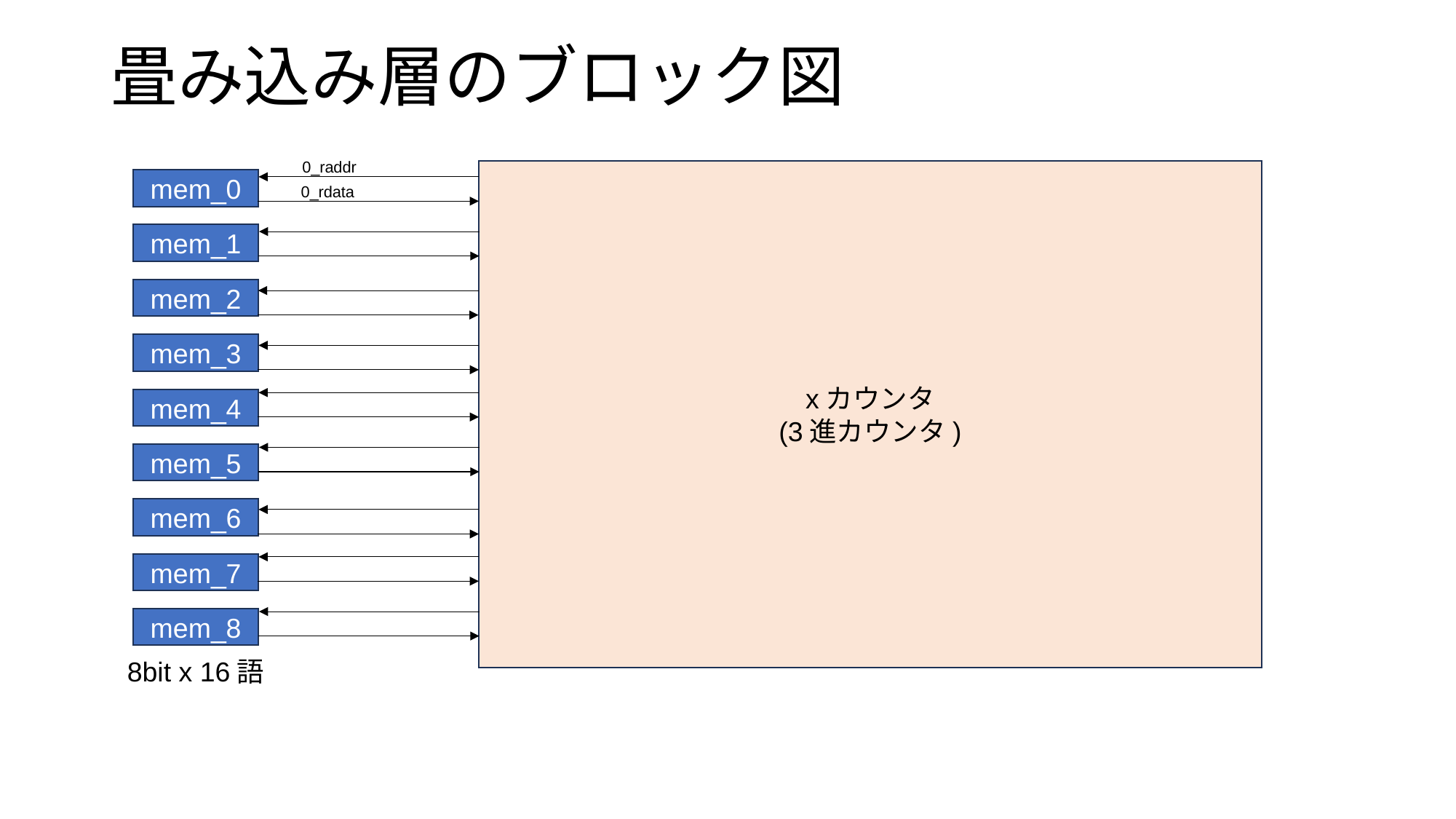

# 畳み込み層のブロック図
0_raddr
xカウンタ
(3進カウンタ)
mem_0
0_rdata
mem_1
mem_2
mem_3
mem_4
mem_5
mem_6
mem_7
mem_8
8bit x 16語